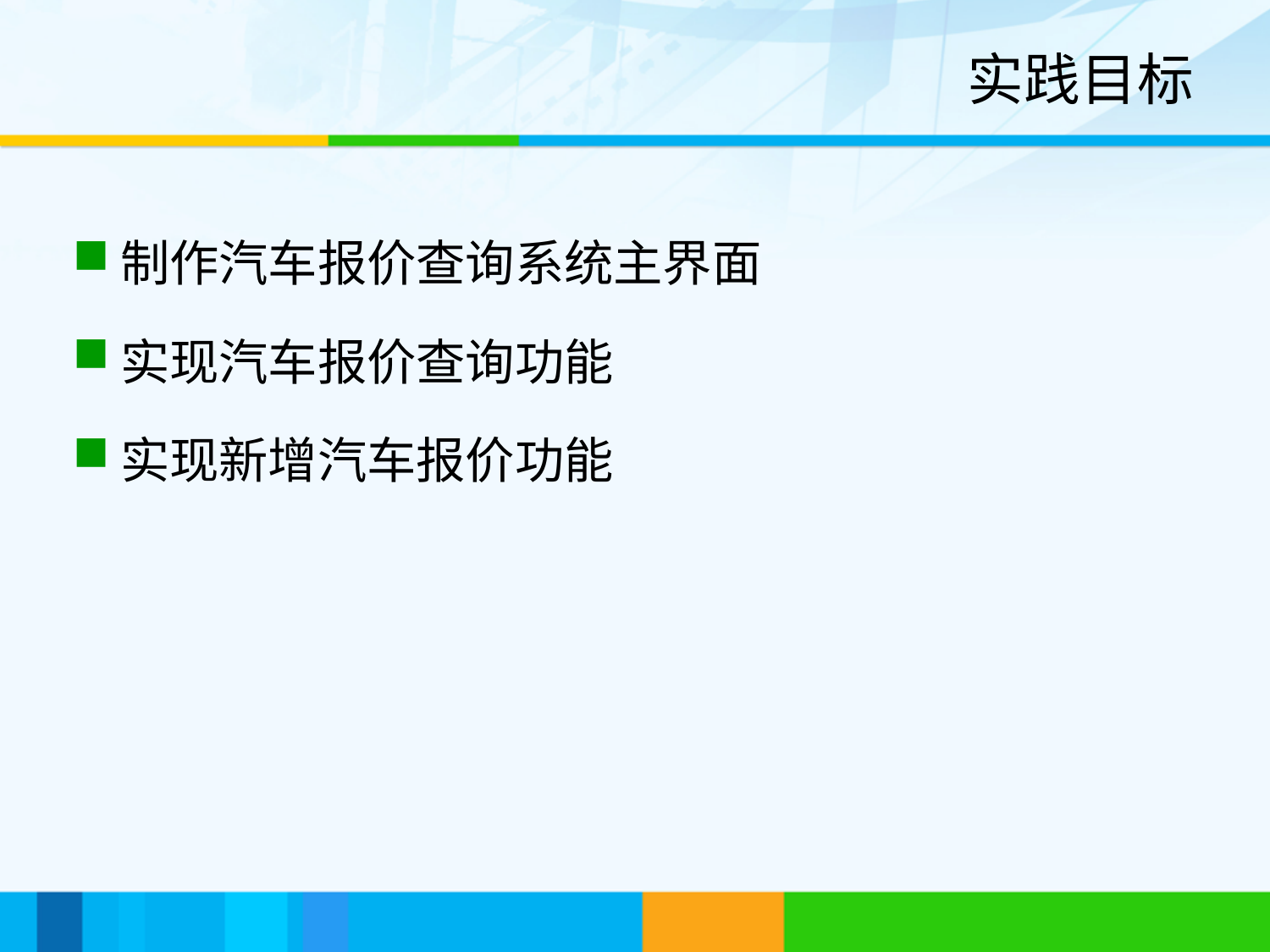

# 实践目标
制作汽车报价查询系统主界面
实现汽车报价查询功能
实现新增汽车报价功能